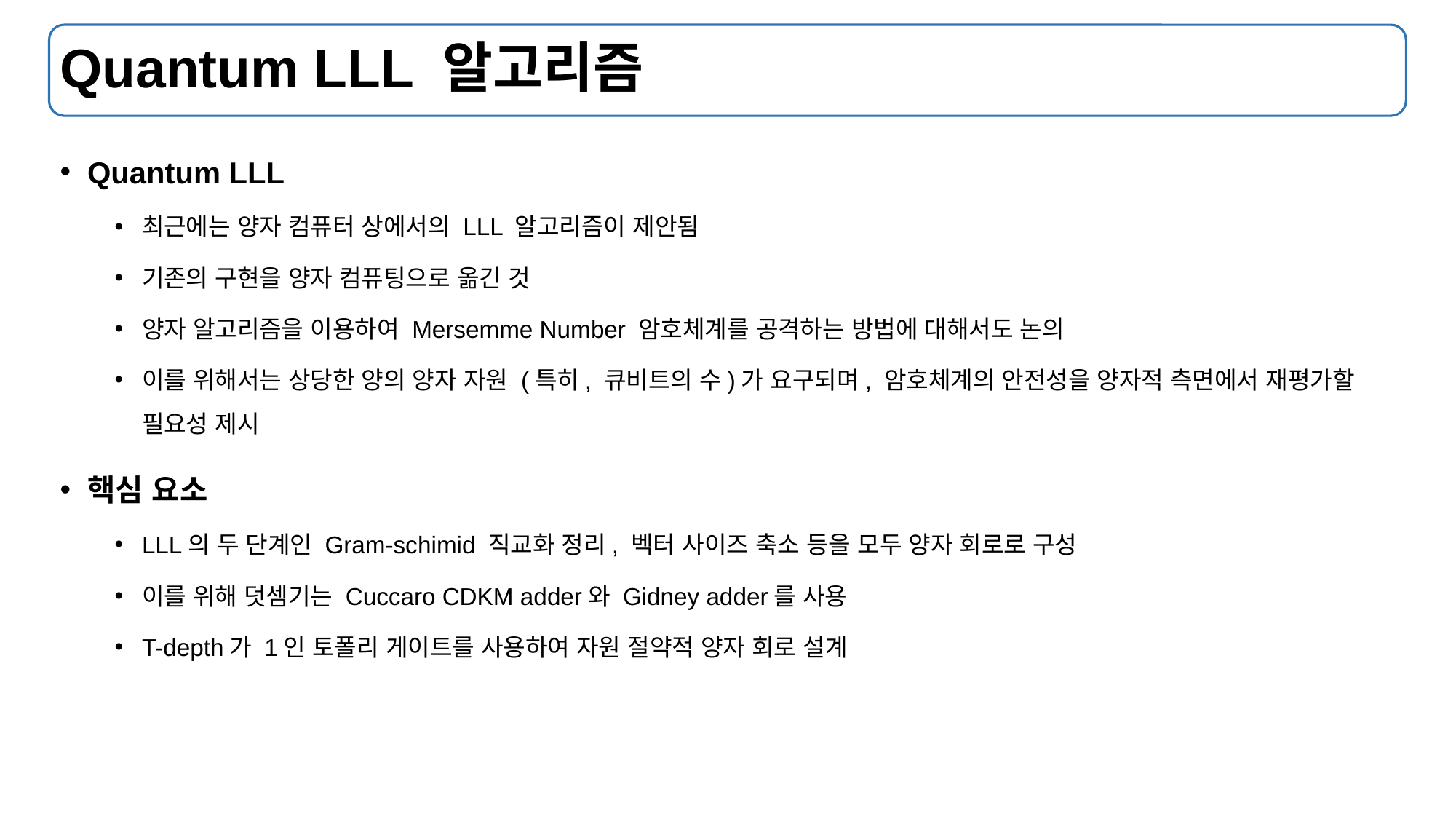

# Quantum LLL 알고리즘
Quantum LLL
최근에는 양자 컴퓨터 상에서의 LLL 알고리즘이 제안됨
기존의 구현을 양자 컴퓨팅으로 옮긴 것
양자 알고리즘을 이용하여 Mersemme Number 암호체계를 공격하는 방법에 대해서도 논의
이를 위해서는 상당한 양의 양자 자원 (특히, 큐비트의 수)가 요구되며, 암호체계의 안전성을 양자적 측면에서 재평가할 필요성 제시
핵심 요소
LLL의 두 단계인 Gram-schimid 직교화 정리, 벡터 사이즈 축소 등을 모두 양자 회로로 구성
이를 위해 덧셈기는 Cuccaro CDKM adder와 Gidney adder를 사용
T-depth가 1인 토폴리 게이트를 사용하여 자원 절약적 양자 회로 설계